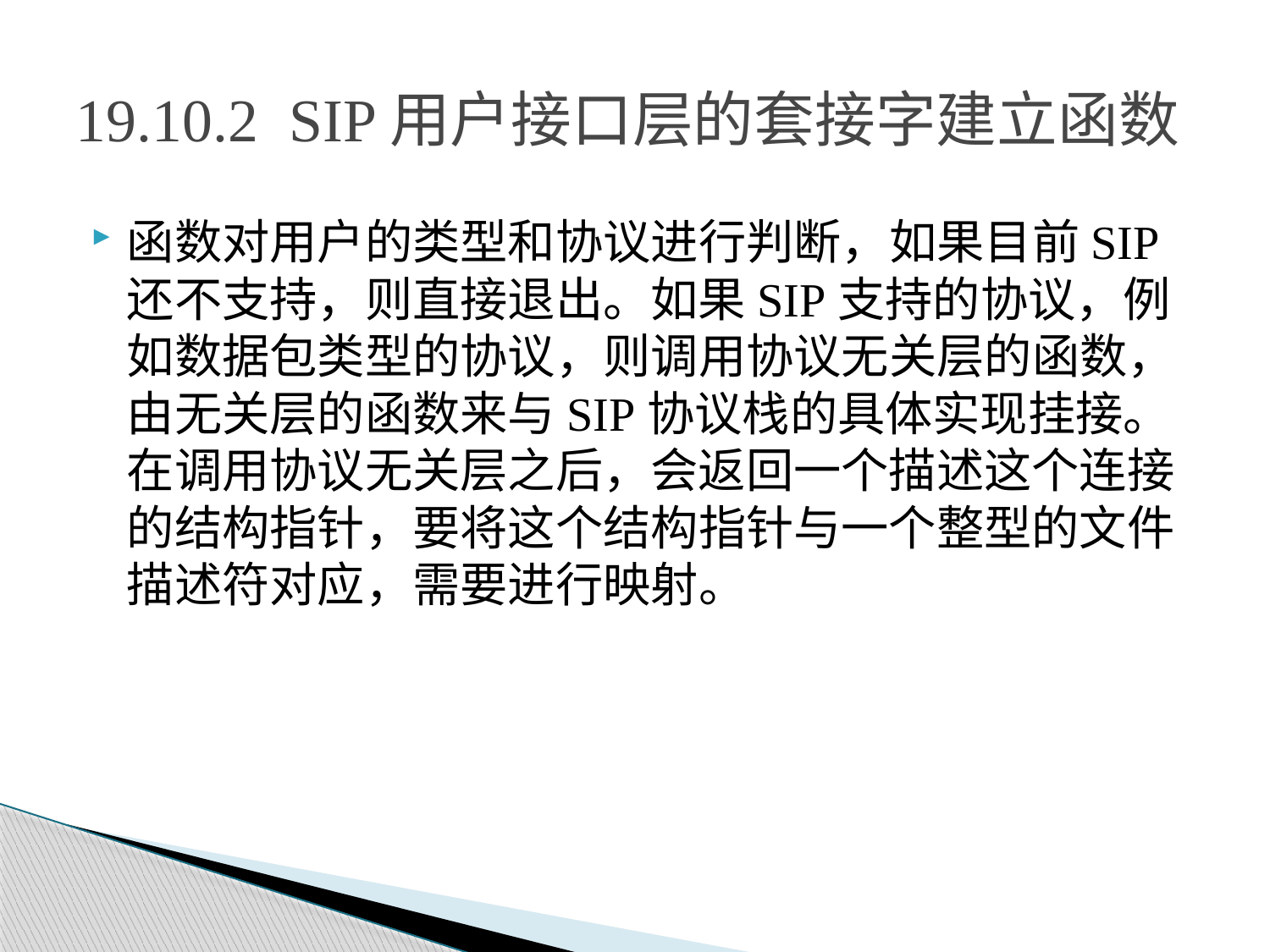

# 19.10.2  SIP用户接口层的套接字建立函数
函数对用户的类型和协议进行判断，如果目前SIP还不支持，则直接退出。如果SIP支持的协议，例如数据包类型的协议，则调用协议无关层的函数，由无关层的函数来与SIP协议栈的具体实现挂接。在调用协议无关层之后，会返回一个描述这个连接的结构指针，要将这个结构指针与一个整型的文件描述符对应，需要进行映射。